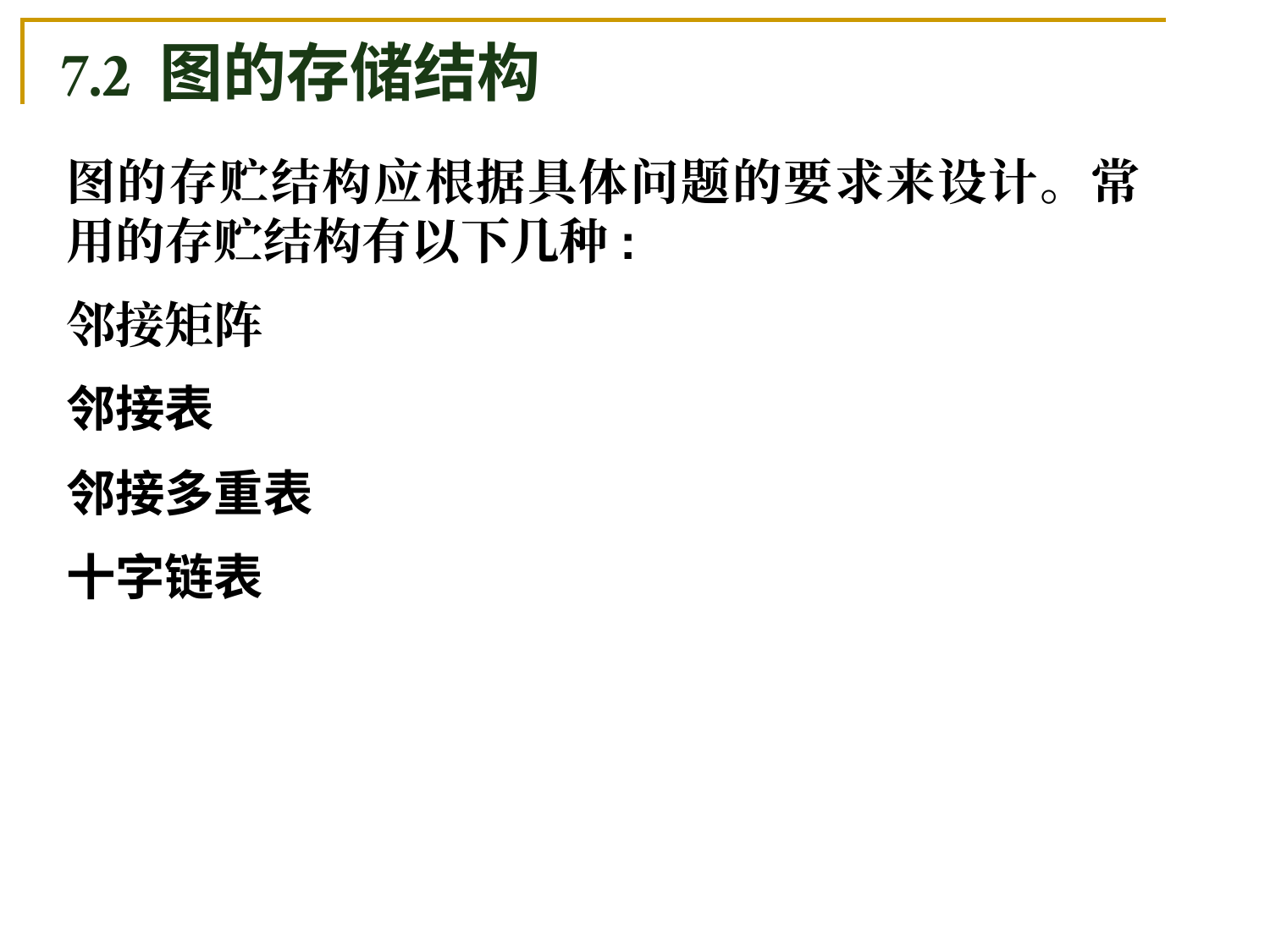

7.2 图的存储结构
图的存贮结构应根据具体问题的要求来设计。常用的存贮结构有以下几种:
邻接矩阵
邻接表
邻接多重表
十字链表